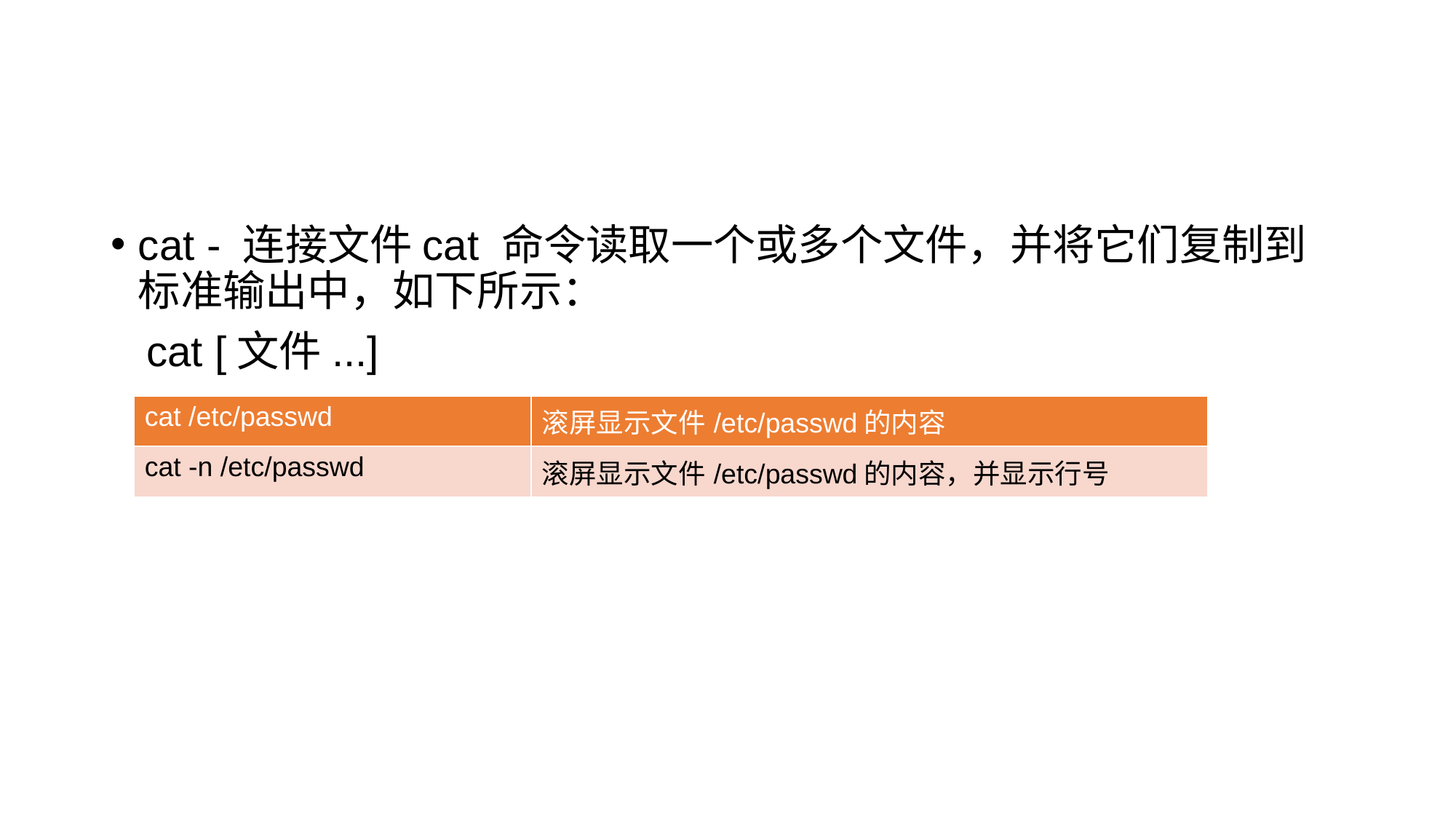

#
cat - 连接文件cat 命令读取一个或多个文件，并将它们复制到标准输出中，如下所示：
   cat [文件...]

| cat /etc/passwd | 滚屏显示文件/etc/passwd的内容 |
| --- | --- |
| cat -n /etc/passwd | 滚屏显示文件/etc/passwd的内容，并显示行号 |